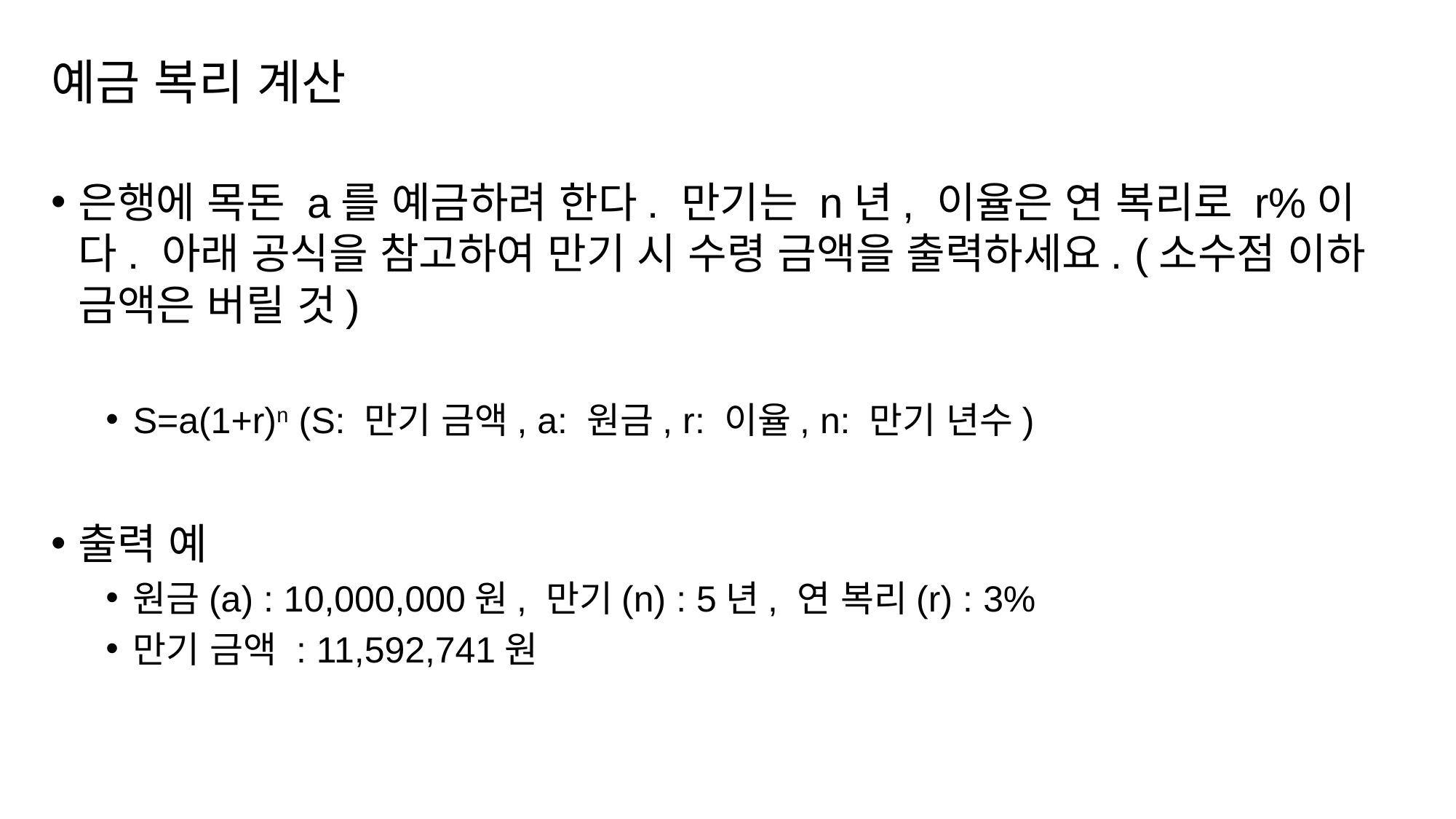

# 예금 복리 계산
은행에 목돈 a를 예금하려 한다. 만기는 n년, 이율은 연 복리로 r%이다. 아래 공식을 참고하여 만기 시 수령 금액을 출력하세요. (소수점 이하 금액은 버릴 것)

S=a(1+r)n (S: 만기 금액, a: 원금, r: 이율, n: 만기 년수)

출력 예
원금(a) : 10,000,000원, 만기(n) : 5년, 연 복리(r) : 3%
만기 금액 : 11,592,741원